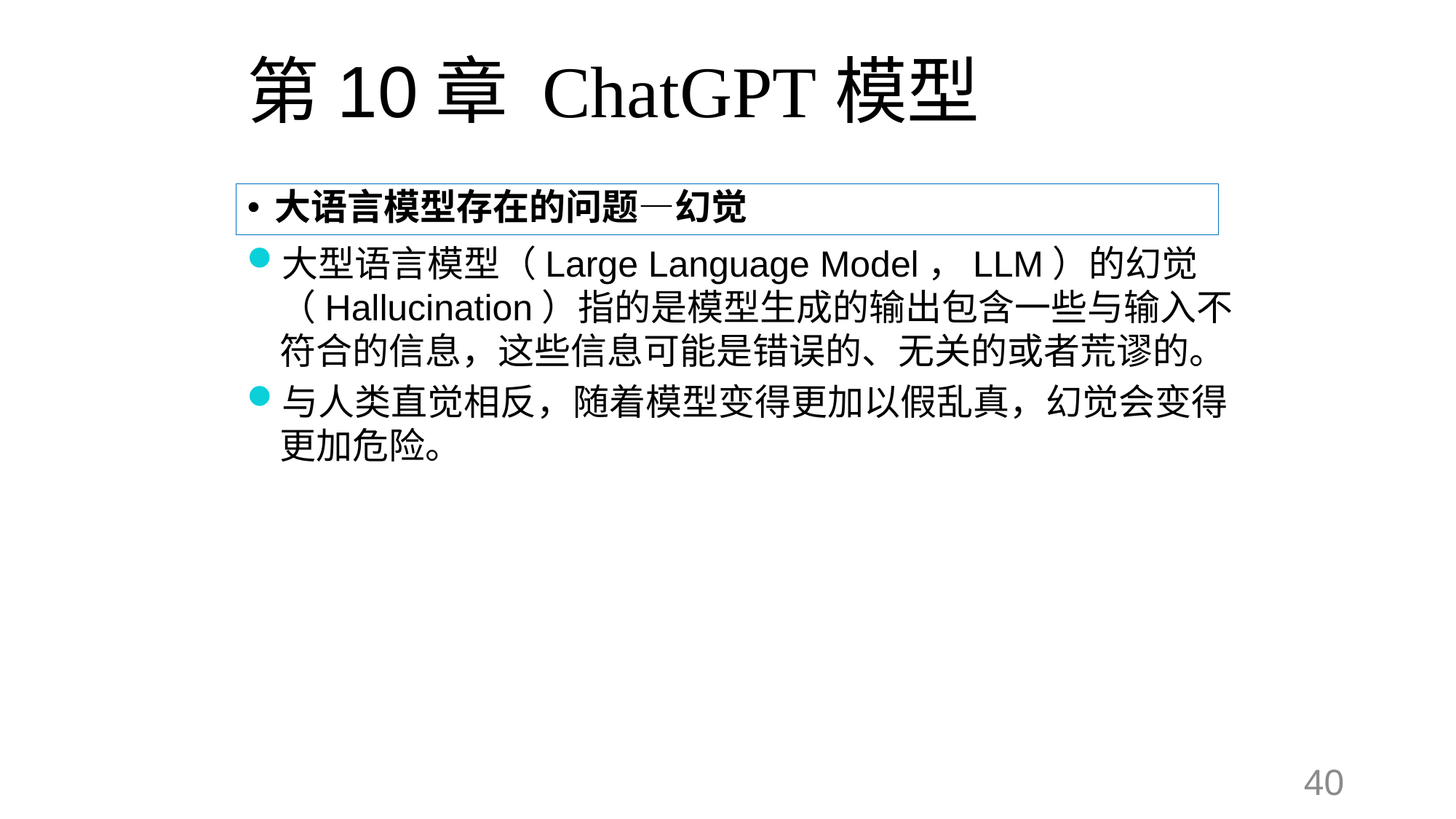

# 第10章 ChatGPT模型
大语言模型存在的问题—幻觉

大型语言模型（Large Language Model，LLM）的幻觉（Hallucination）指的是模型生成的输出包含一些与输入不符合的信息，这些信息可能是错误的、无关的或者荒谬的。
与人类直觉相反，随着模型变得更加以假乱真，幻觉会变得更加危险。

40